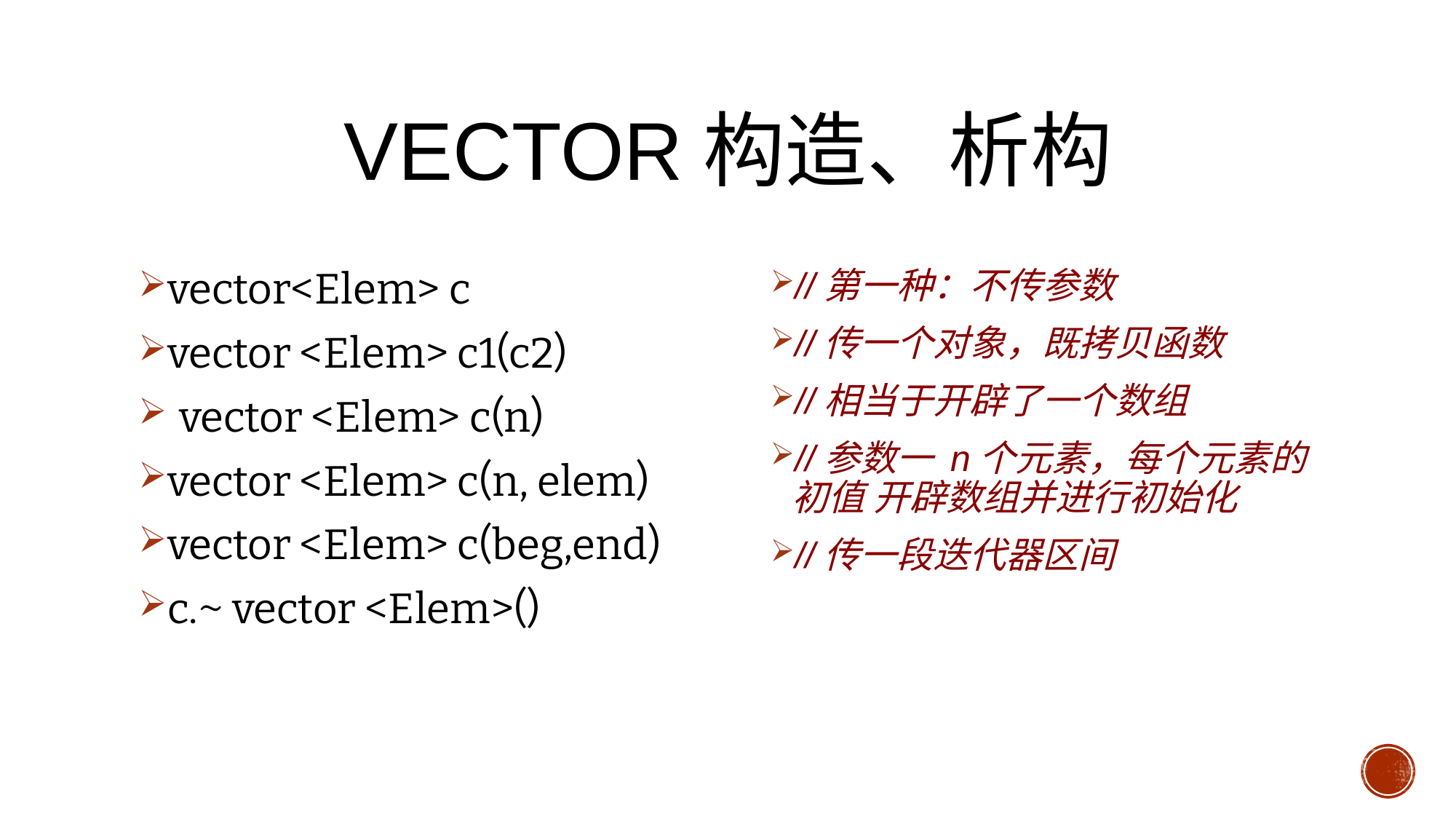

# Vector构造、析构
vector<Elem> c
vector <Elem> c1(c2)
 vector <Elem> c(n)
vector <Elem> c(n, elem)
vector <Elem> c(beg,end)
c.~ vector <Elem>()
//第一种：不传参数
//传一个对象，既拷贝函数
//相当于开辟了一个数组
//参数一 n个元素，每个元素的初值 开辟数组并进行初始化
//传一段迭代器区间